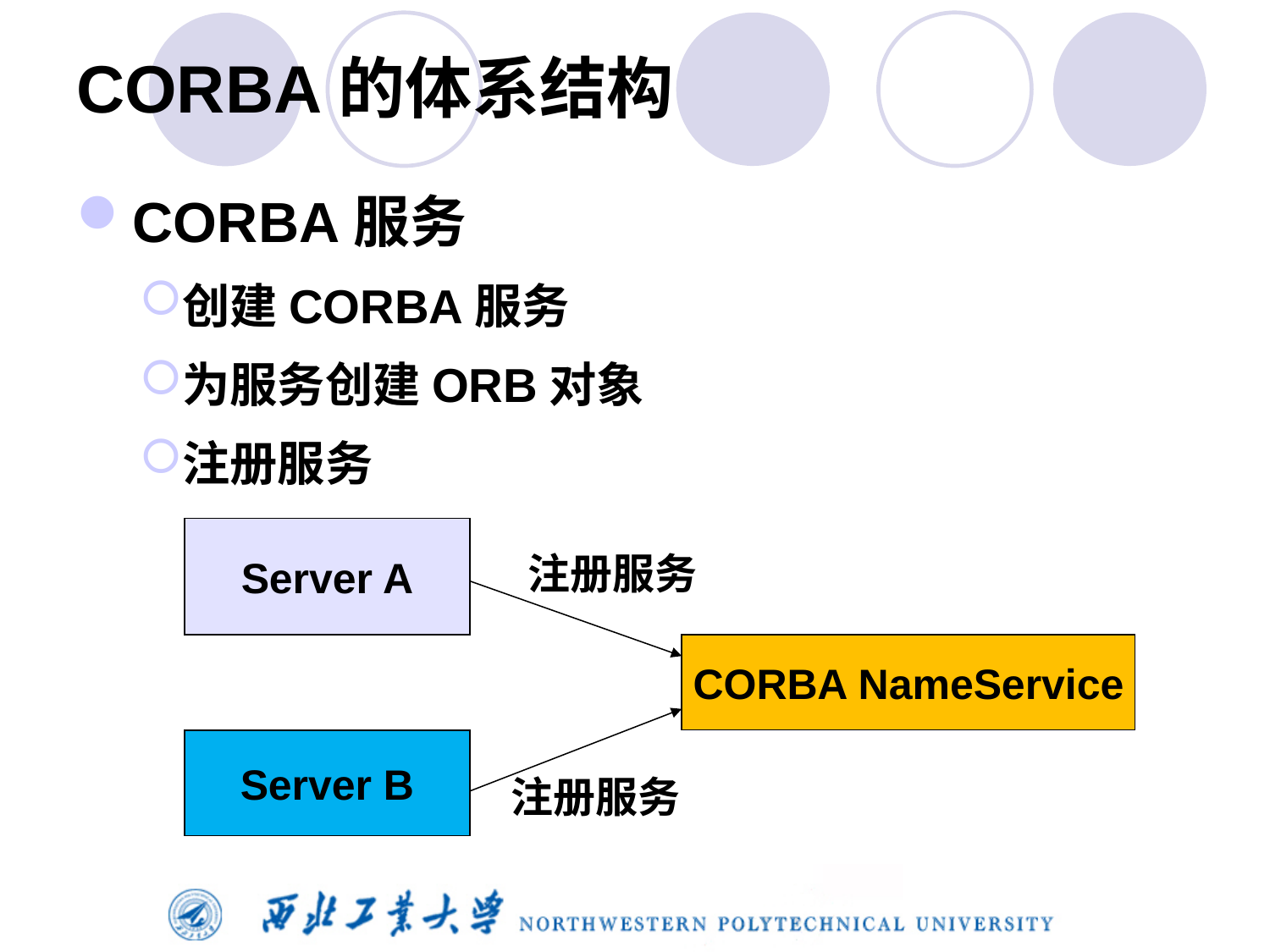

# CORBA的体系结构
CORBA服务
创建CORBA服务
为服务创建ORB对象
注册服务
Server A
注册服务

CORBA NameService

Server B
注册服务